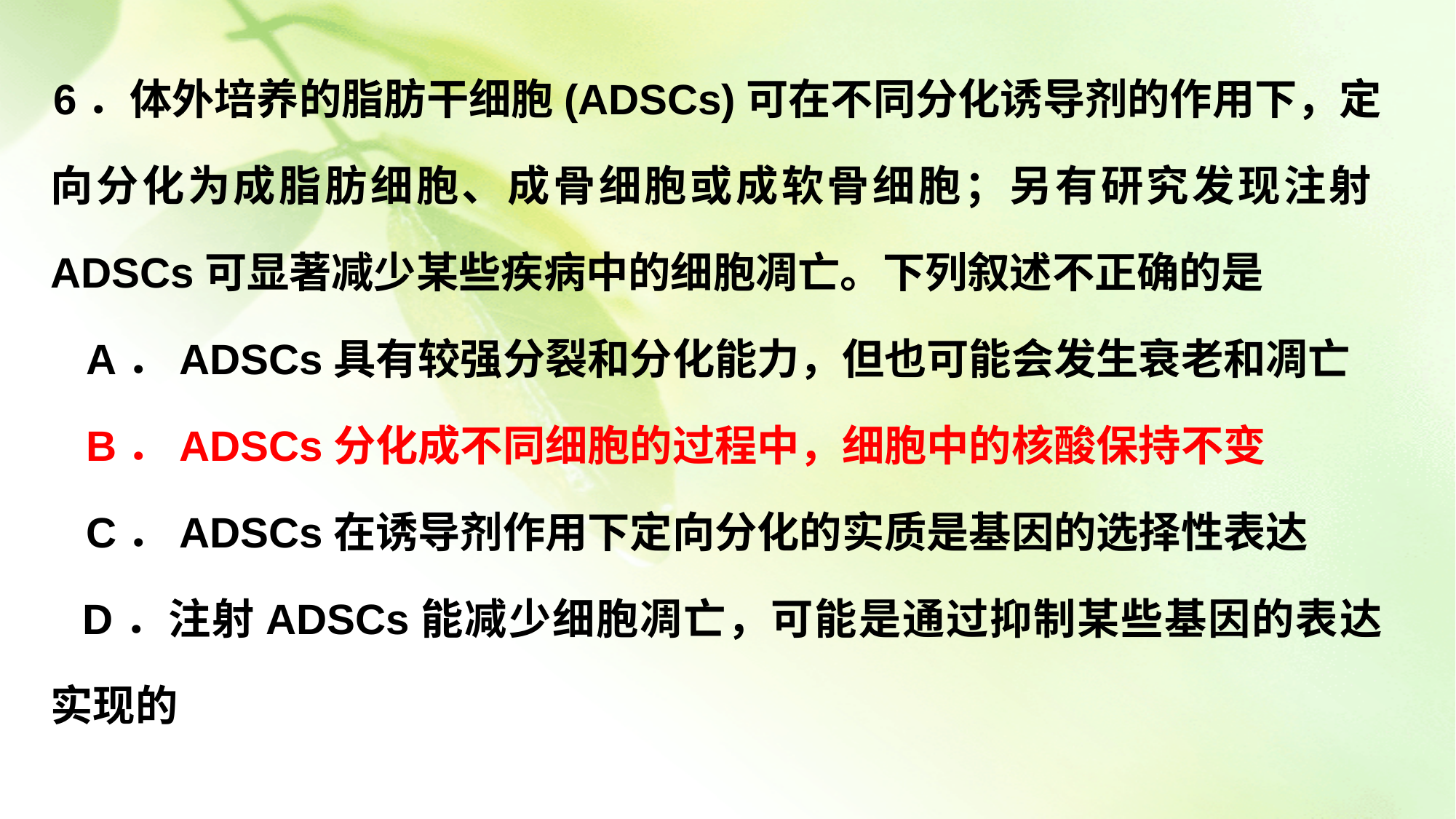

6．体外培养的脂肪干细胞(ADSCs)可在不同分化诱导剂的作用下，定向分化为成脂肪细胞、成骨细胞或成软骨细胞；另有研究发现注射ADSCs可显著减少某些疾病中的细胞凋亡。下列叙述不正确的是
A．ADSCs具有较强分裂和分化能力，但也可能会发生衰老和凋亡
B．ADSCs分化成不同细胞的过程中，细胞中的核酸保持不变
C．ADSCs在诱导剂作用下定向分化的实质是基因的选择性表达
D．注射ADSCs能减少细胞凋亡，可能是通过抑制某些基因的表达实现的